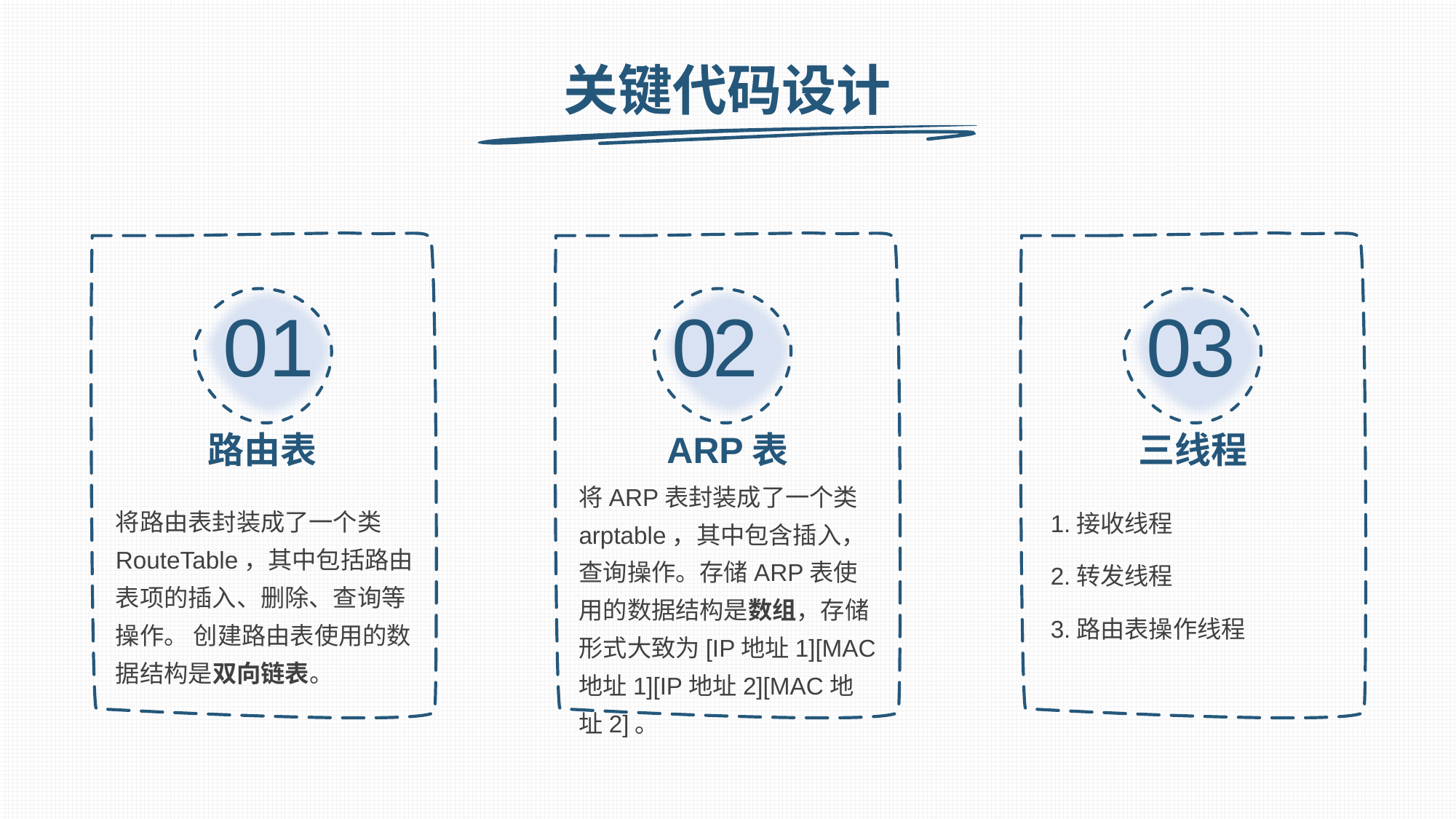

# 关键代码设计
01
02
03
路由表
ARP表
三线程
将ARP表封装成了一个类arptable，其中包含插入，查询操作。存储ARP表使用的数据结构是数组，存储形式大致为[IP地址1][MAC地址1][IP地址2][MAC地址2]。
将路由表封装成了一个类RouteTable，其中包括路由表项的插入、删除、查询等操作。 创建路由表使用的数据结构是双向链表。
1.接收线程
2.转发线程
3.路由表操作线程